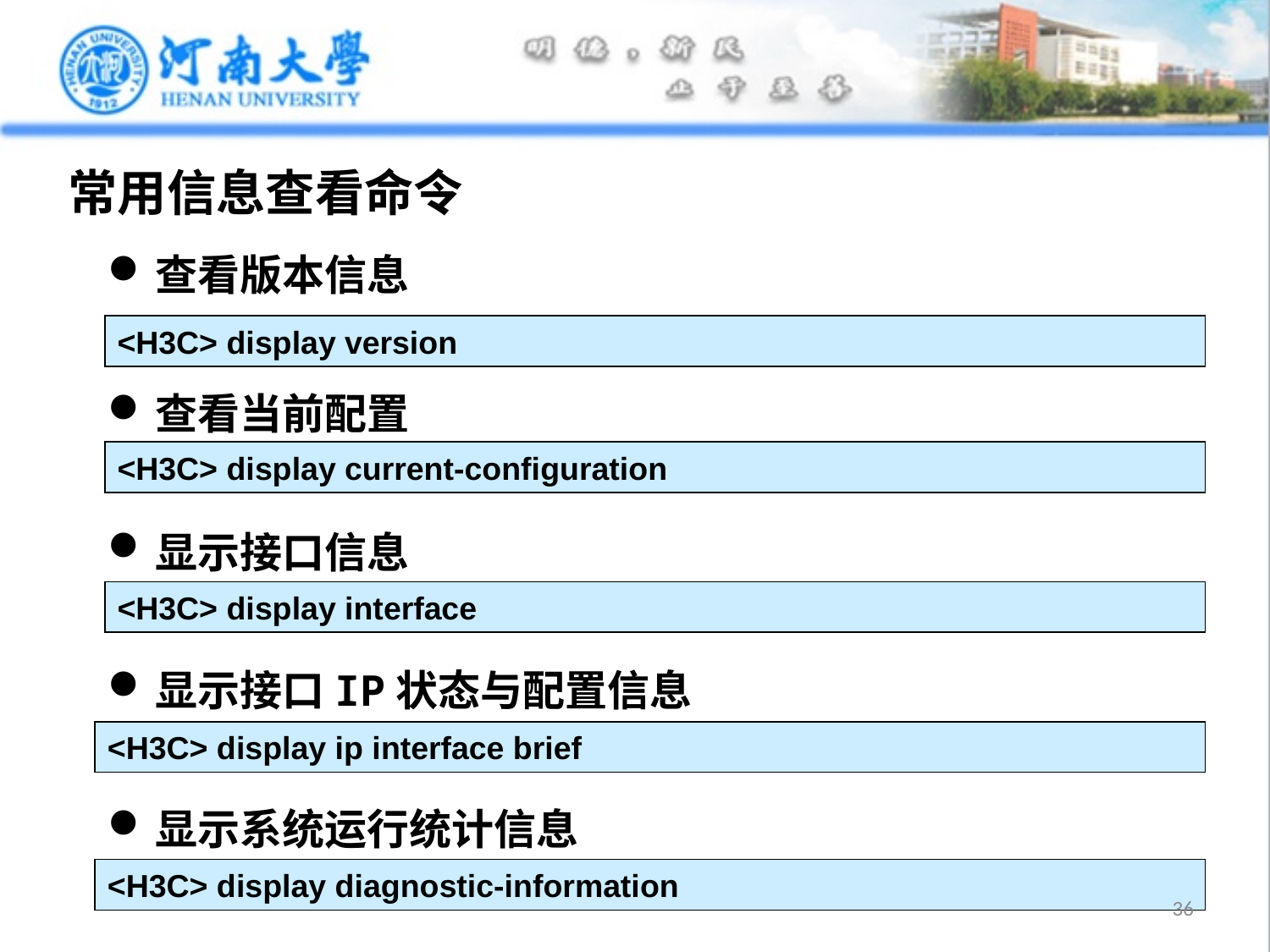

# 常用信息查看命令
查看版本信息

查看当前配置

显示接口信息

显示接口IP状态与配置信息

显示系统运行统计信息

<H3C> display version
<H3C> display current-configuration
<H3C> display interface
<H3C> display ip interface brief
<H3C> display diagnostic-information
36